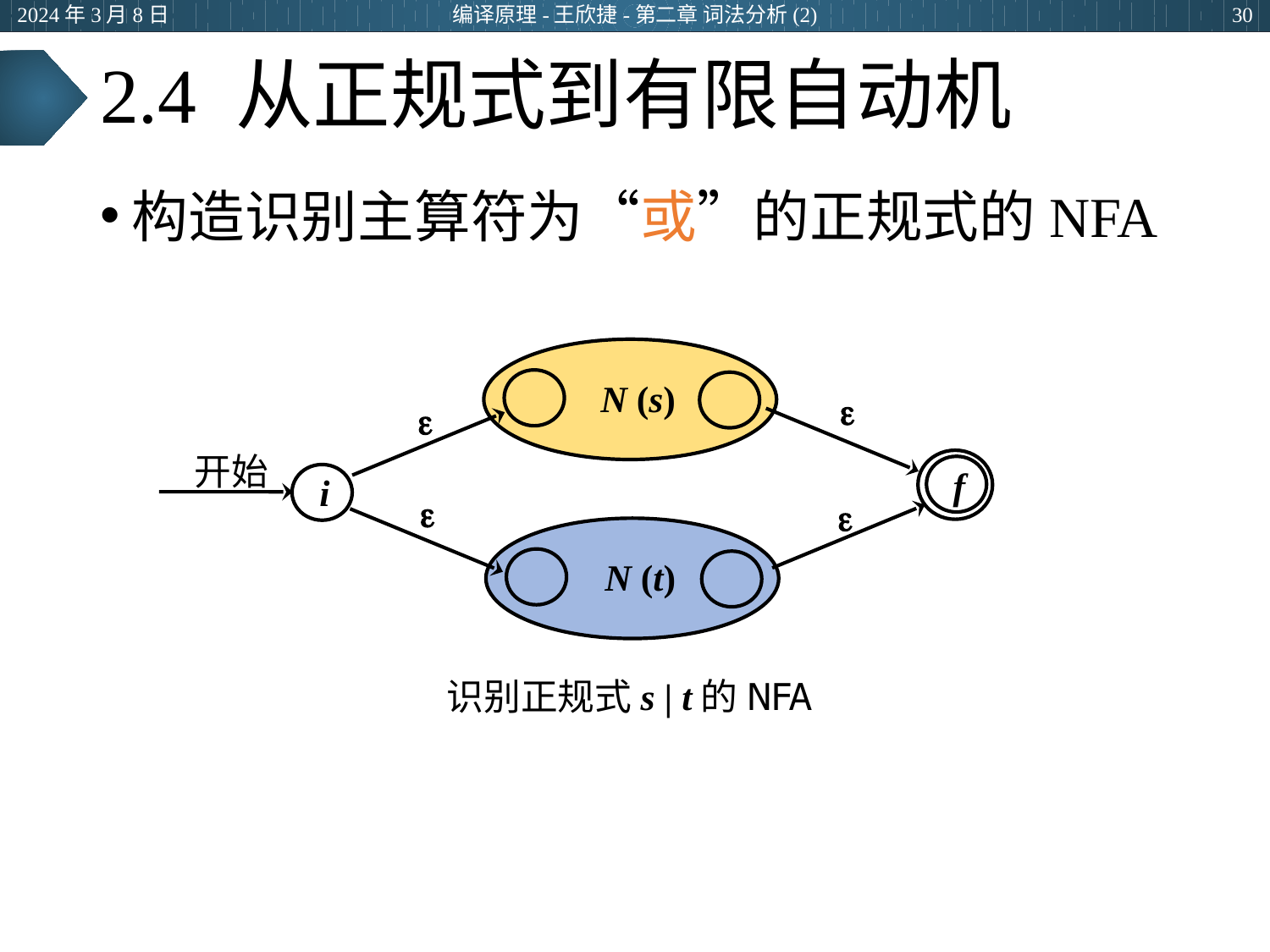

2024年3月8日
编译原理-王欣捷-第二章 词法分析(2)
30
# 2.4 从正规式到有限自动机
构造识别主算符为“或”的正规式的NFA

N (s)

ε
ε

开始

f
i
ε

ε

N (t)

识别正规式s | t的NFA